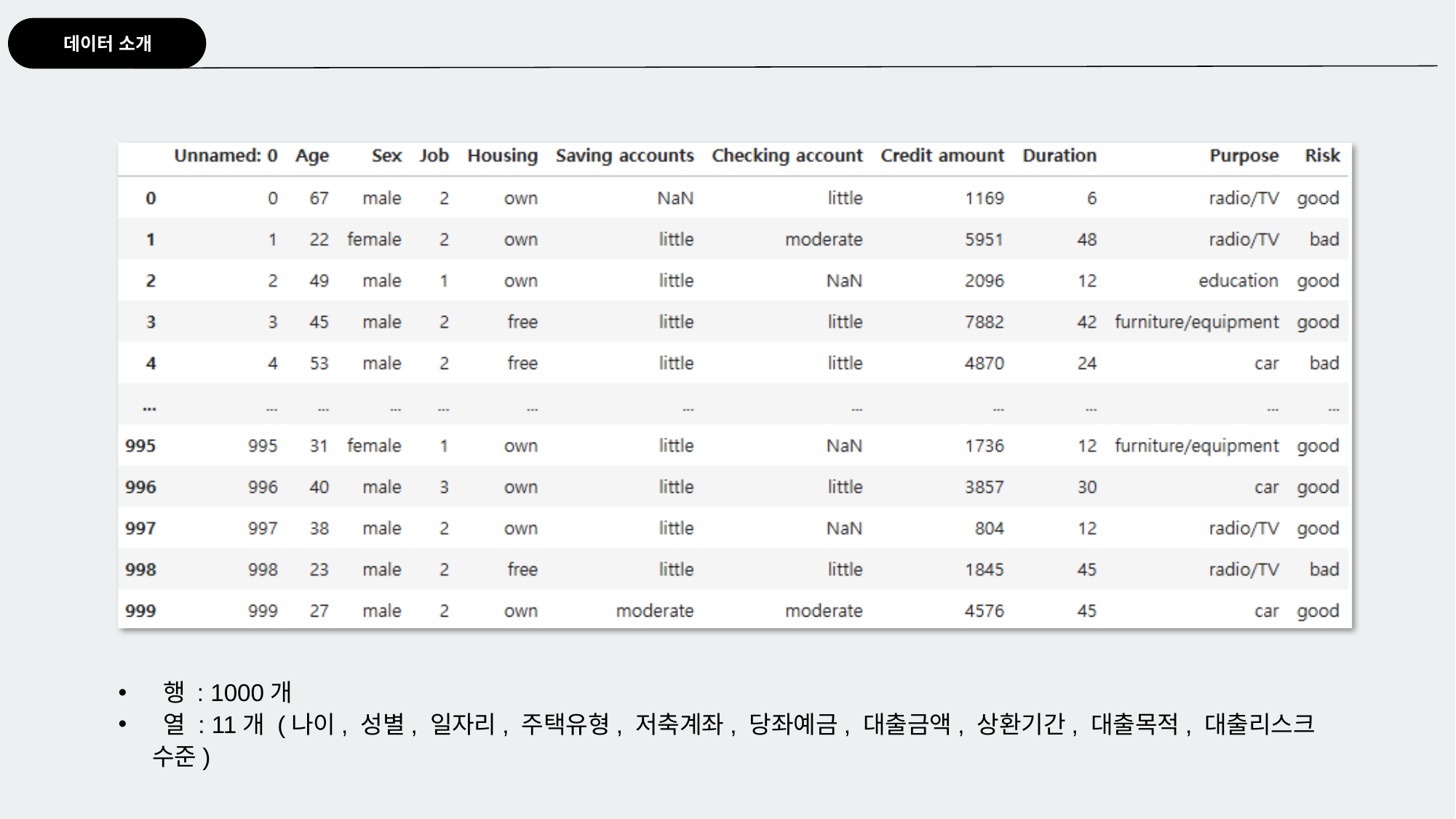

데이터 소개

 행 : 1000개
 열 : 11개 (나이, 성별, 일자리, 주택유형, 저축계좌, 당좌예금, 대출금액, 상환기간, 대출목적, 대출리스크 수준)